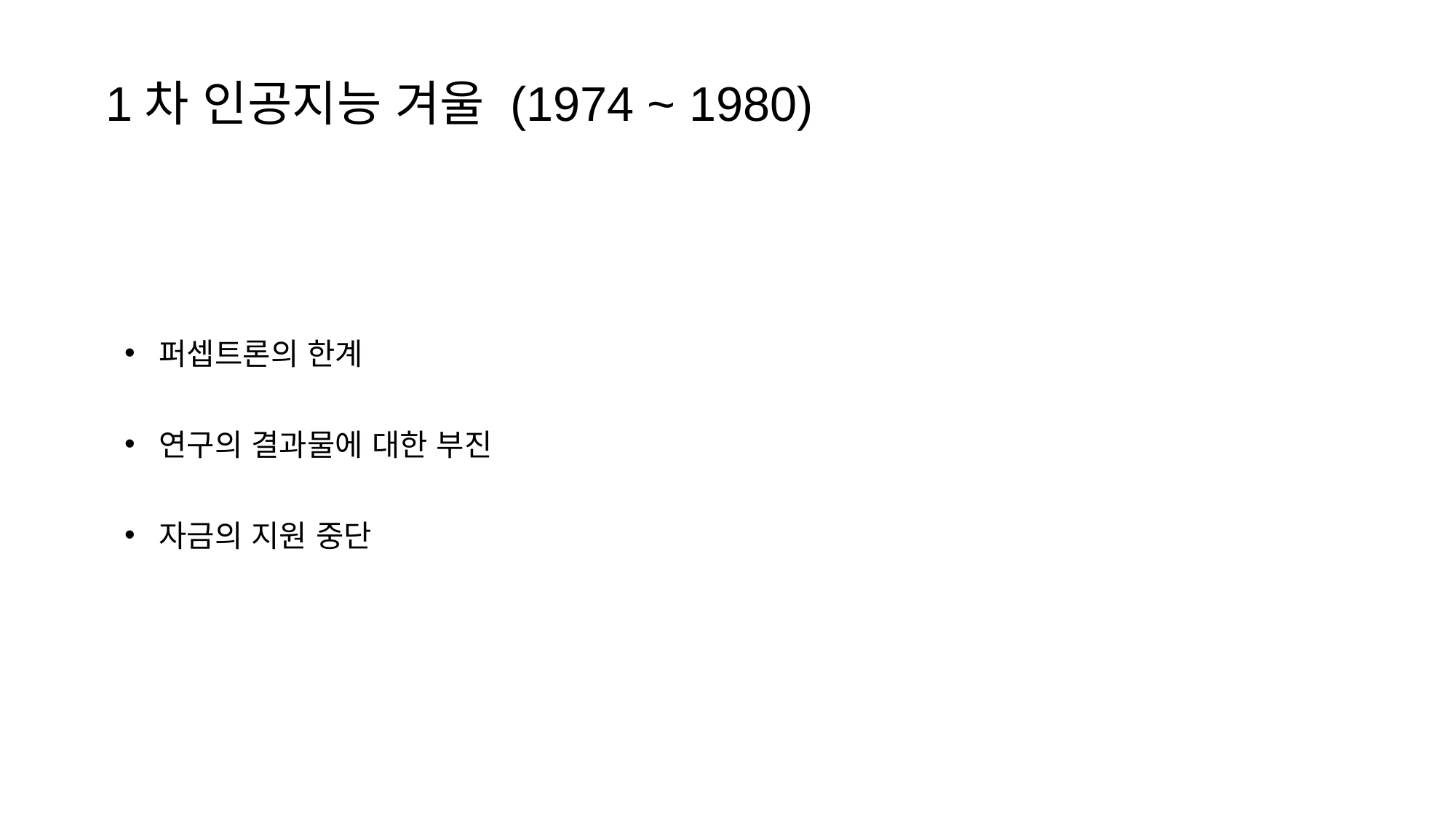

1차 인공지능 겨울 (1974 ~ 1980)
퍼셉트론의 한계
연구의 결과물에 대한 부진
자금의 지원 중단